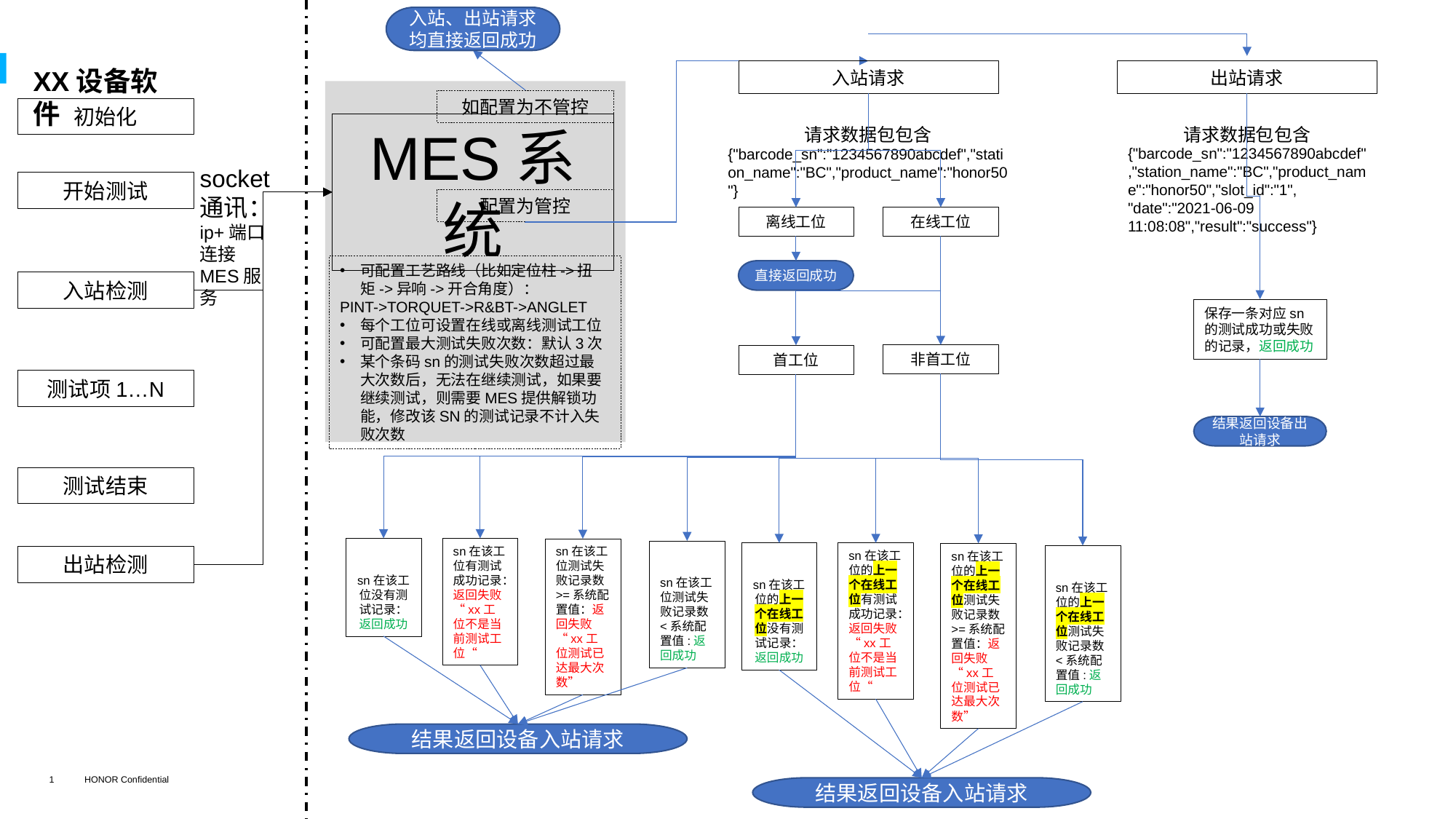

入站、出站请求均直接返回成功
XX设备软件
出站请求
入站请求

如配置为不管控
初始化
MES系统
请求数据包包含
请求数据包包含
{"barcode_sn":"1234567890abcdef","station_name":"BC","product_name":"honor50","slot_id":"1", "date":"2021-06-09 11:08:08","result":"success"}
{"barcode_sn":"1234567890abcdef","station_name":"BC","product_name":"honor50"}
socket通讯：
ip+端口连接MES服务
开始测试
配置为管控
在线工位
离线工位
可配置工艺路线（比如定位柱->扭矩->异响->开合角度）：
PINT->TORQUET->R&BT->ANGLET
每个工位可设置在线或离线测试工位
可配置最大测试失败次数：默认3次
某个条码sn的测试失败次数超过最大次数后，无法在继续测试，如果要继续测试，则需要MES提供解锁功能，修改该SN的测试记录不计入失败次数
直接返回成功
入站检测
保存一条对应sn的测试成功或失败的记录，返回成功
非首工位
首工位
测试项1…N
结果返回设备出站请求
测试结束

sn在该工位没有测试记录：
返回成功
sn在该工位有测试成功记录：返回失败 “xx工位不是当前测试工位“
sn在该工位测试失败记录数>=系统配置值：返回失败“xx工位测试已达最大次数”

sn在该工位测试失败记录数<系统配置值:返回成功

sn在该工位的上一个在线工位没有测试记录：
返回成功
sn在该工位的上一个在线工位有测试成功记录：返回失败 “xx工位不是当前测试工位“
sn在该工位的上一个在线工位测试失败记录数>=系统配置值：返回失败“xx工位测试已达最大次数”

sn在该工位的上一个在线工位测试失败记录数<系统配置值:返回成功
出站检测
结果返回设备入站请求
结果返回设备入站请求